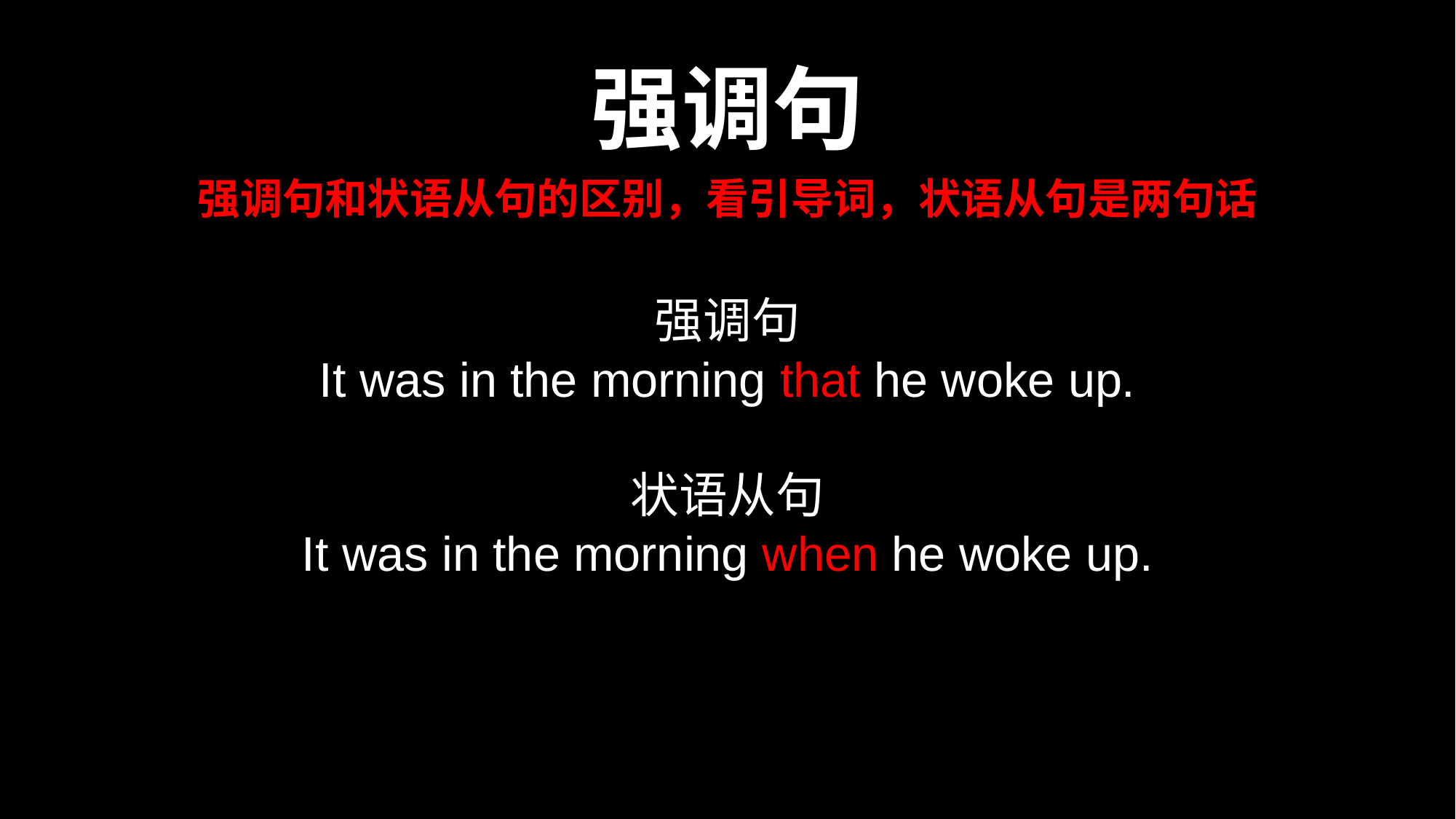

强调句
强调句和状语从句的区别，看引导词，状语从句是两句话
强调句
It was in the morning that he woke up.

状语从句
It was in the morning when he woke up.